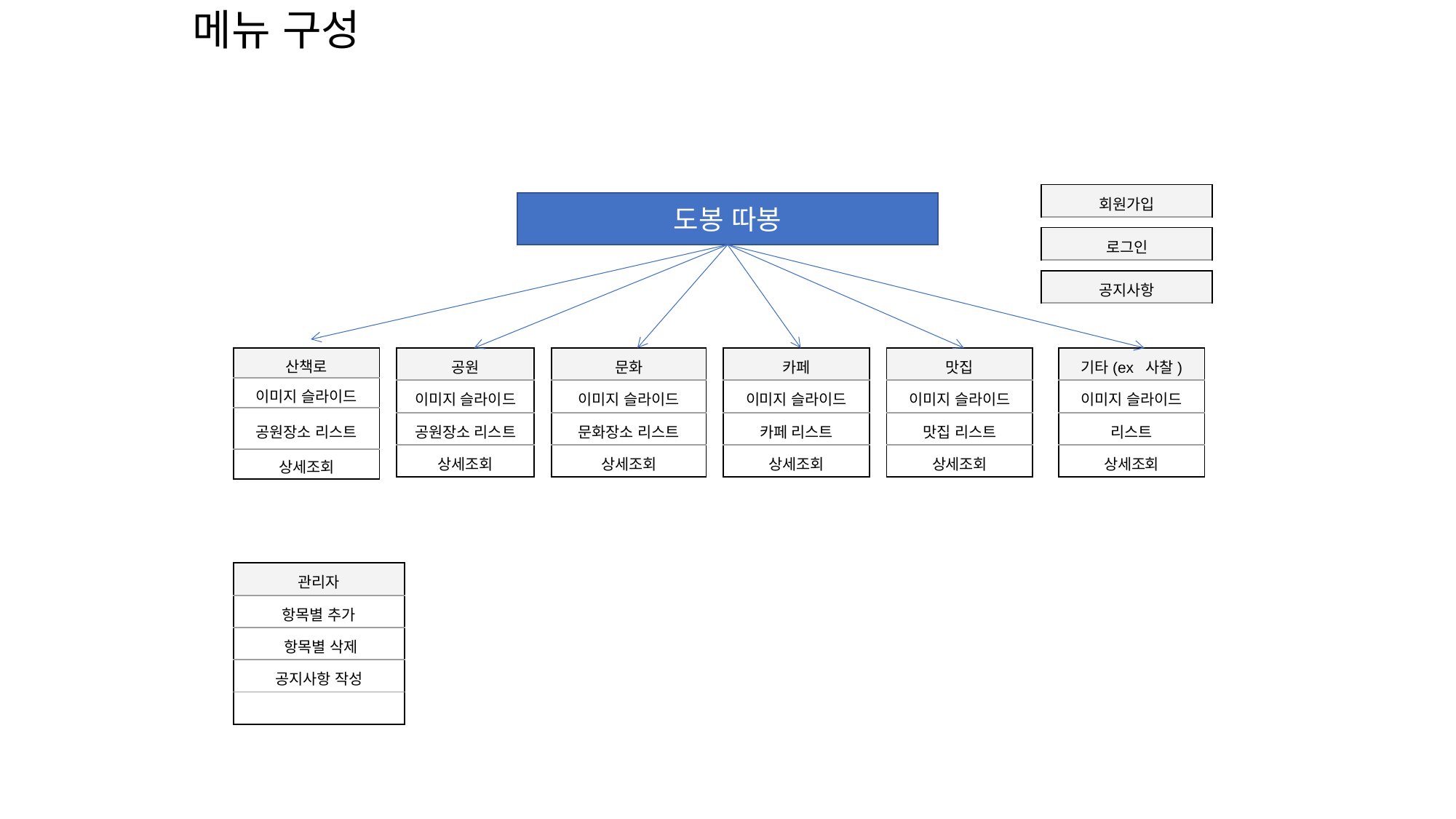

# 메뉴 구성
| 회원가입 |
| --- |
도봉 따봉
| 로그인 |
| --- |
| 공지사항 |
| --- |
| 산책로 |
| --- |
| 이미지 슬라이드 |
| 공원장소 리스트 |
| 상세조회 |
| 공원 |
| --- |
| 이미지 슬라이드 |
| 공원장소 리스트 |
| 상세조회 |
| 문화 |
| --- |
| 이미지 슬라이드 |
| 문화장소 리스트 |
| 상세조회 |
| 카페 |
| --- |
| 이미지 슬라이드 |
| 카페 리스트 |
| 상세조회 |
| 맛집 |
| --- |
| 이미지 슬라이드 |
| 맛집 리스트 |
| 상세조회 |
| 기타(ex 사찰) |
| --- |
| 이미지 슬라이드 |
| 리스트 |
| 상세조회 |
| 관리자 |
| --- |
| 항목별 추가 |
| 항목별 삭제 |
| 공지사항 작성 |
|  |